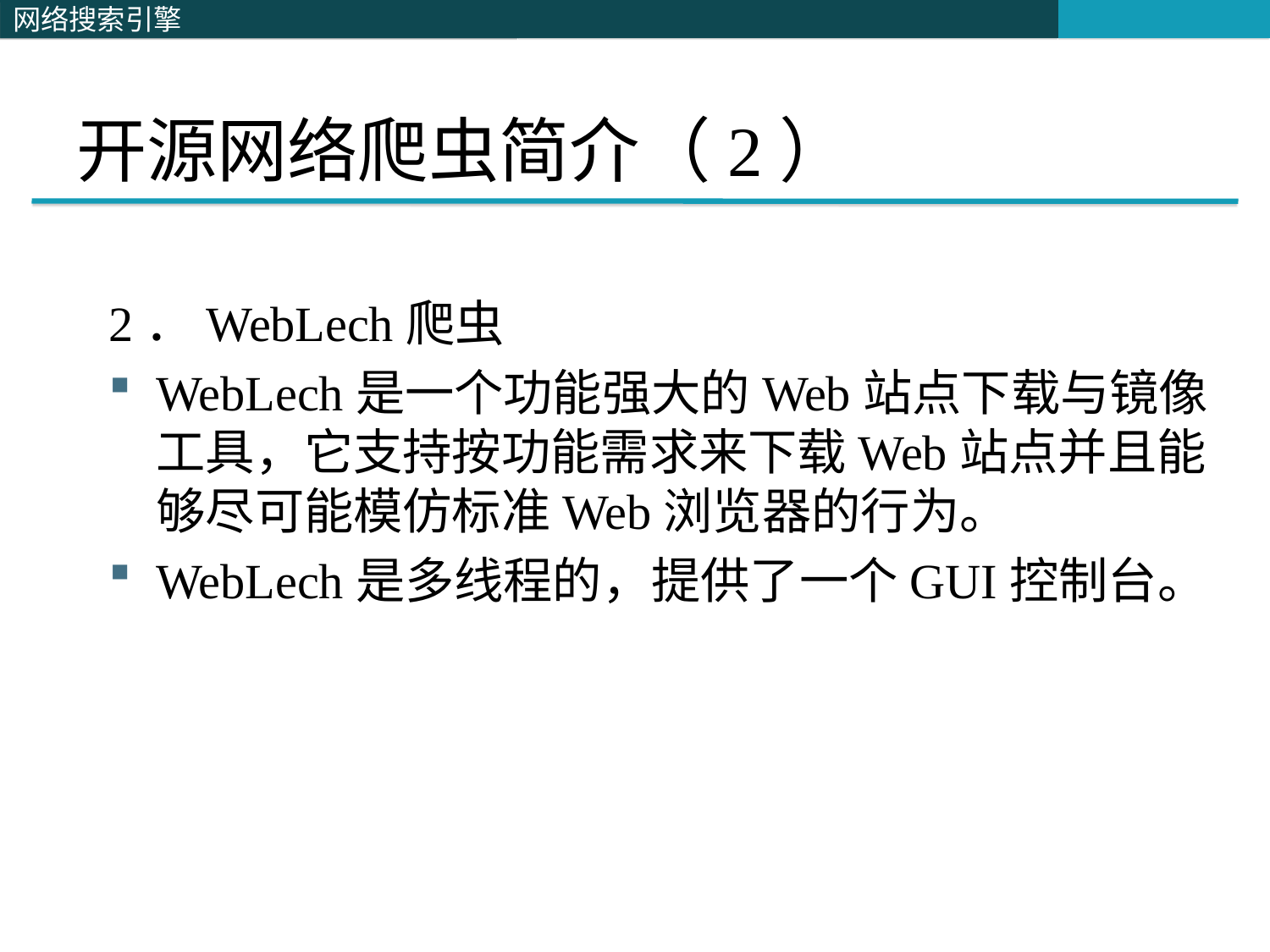

# 开源网络爬虫简介（2）
2．WebLech爬虫
WebLech是一个功能强大的Web站点下载与镜像工具，它支持按功能需求来下载Web站点并且能够尽可能模仿标准Web浏览器的行为。
WebLech是多线程的，提供了一个GUI控制台。